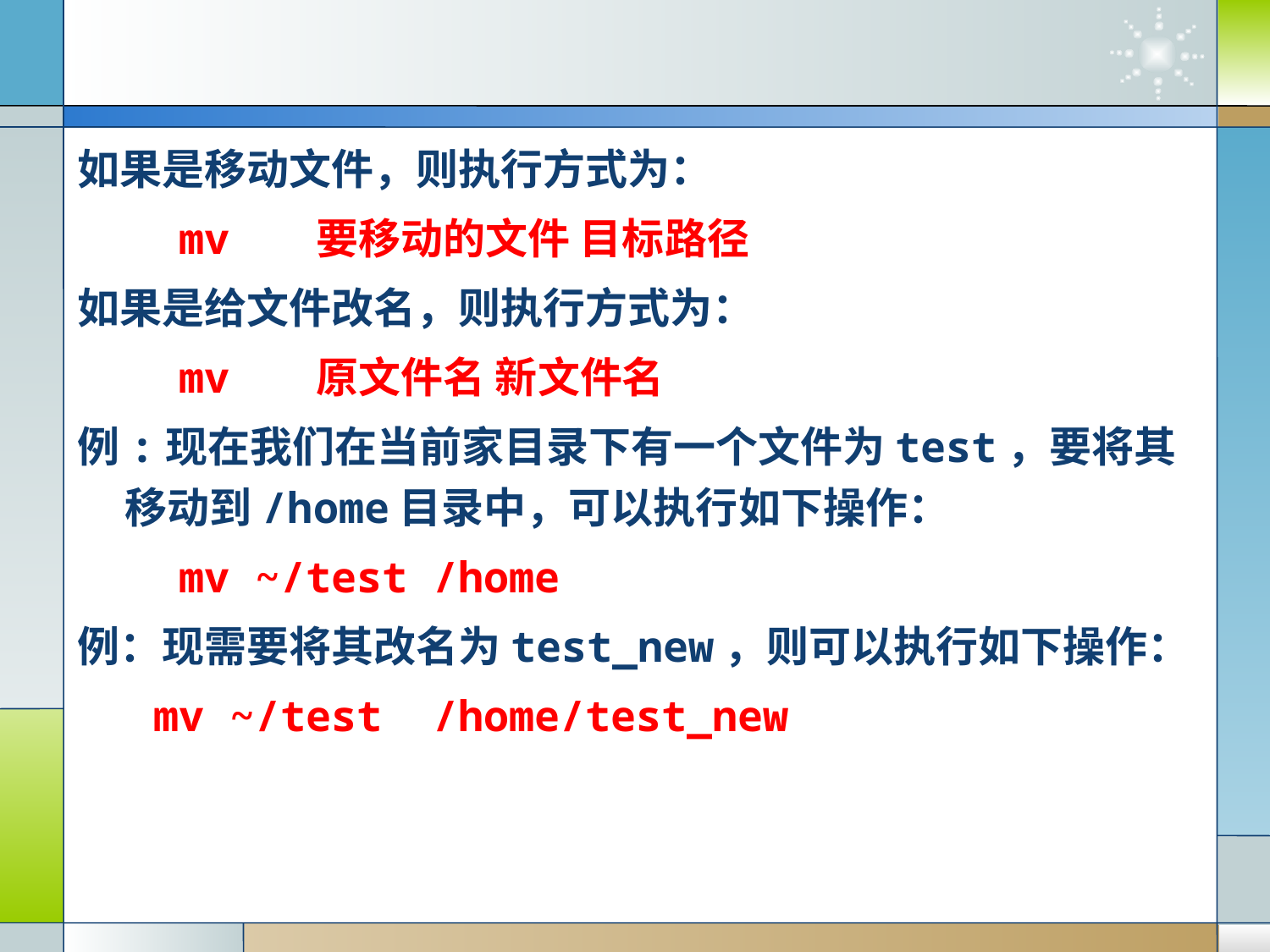

#
如果是移动文件，则执行方式为：
    mv   要移动的文件 目标路径
如果是给文件改名，则执行方式为：
    mv   原文件名 新文件名
例:现在我们在当前家目录下有一个文件为test，要将其移动到/home目录中，可以执行如下操作：
    mv ~/test /home
例：现需要将其改名为test_new，则可以执行如下操作：
   mv ~/test  /home/test_new
49